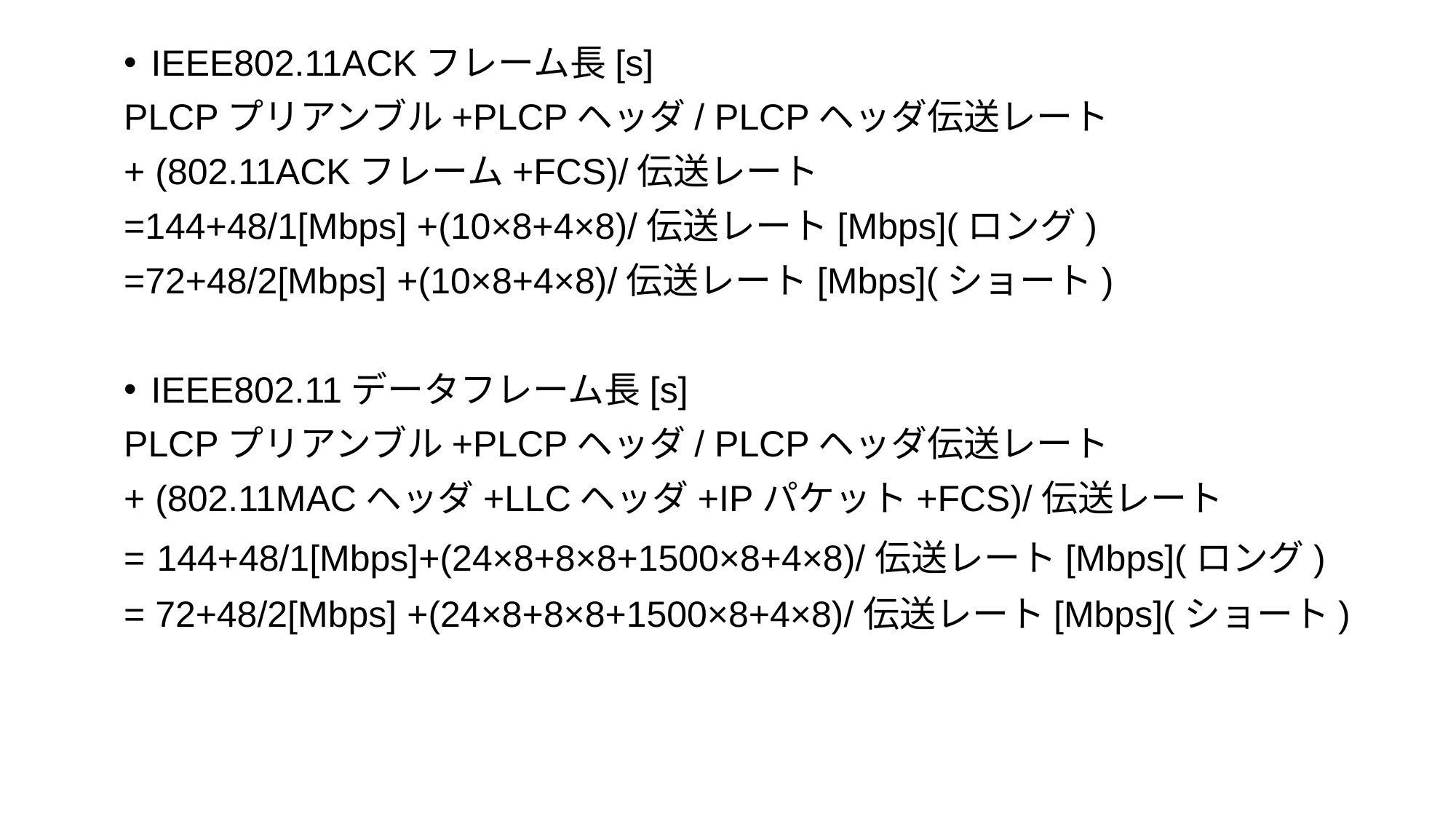

IEEE802.11ACKフレーム長[s]
PLCPプリアンブル+PLCPヘッダ/ PLCPヘッダ伝送レート
+ (802.11ACKフレーム+FCS)/伝送レート
=144+48/1[Mbps] +(10×8+4×8)/伝送レート[Mbps](ロング)
=72+48/2[Mbps] +(10×8+4×8)/伝送レート[Mbps](ショート)

IEEE802.11データフレーム長[s]
PLCPプリアンブル+PLCPヘッダ/ PLCPヘッダ伝送レート
+ (802.11MACヘッダ+LLCヘッダ+IPパケット+FCS)/伝送レート
= 144+48/1[Mbps]+(24×8+8×8+1500×8+4×8)/伝送レート[Mbps](ロング)
= 72+48/2[Mbps] +(24×8+8×8+1500×8+4×8)/伝送レート[Mbps](ショート)